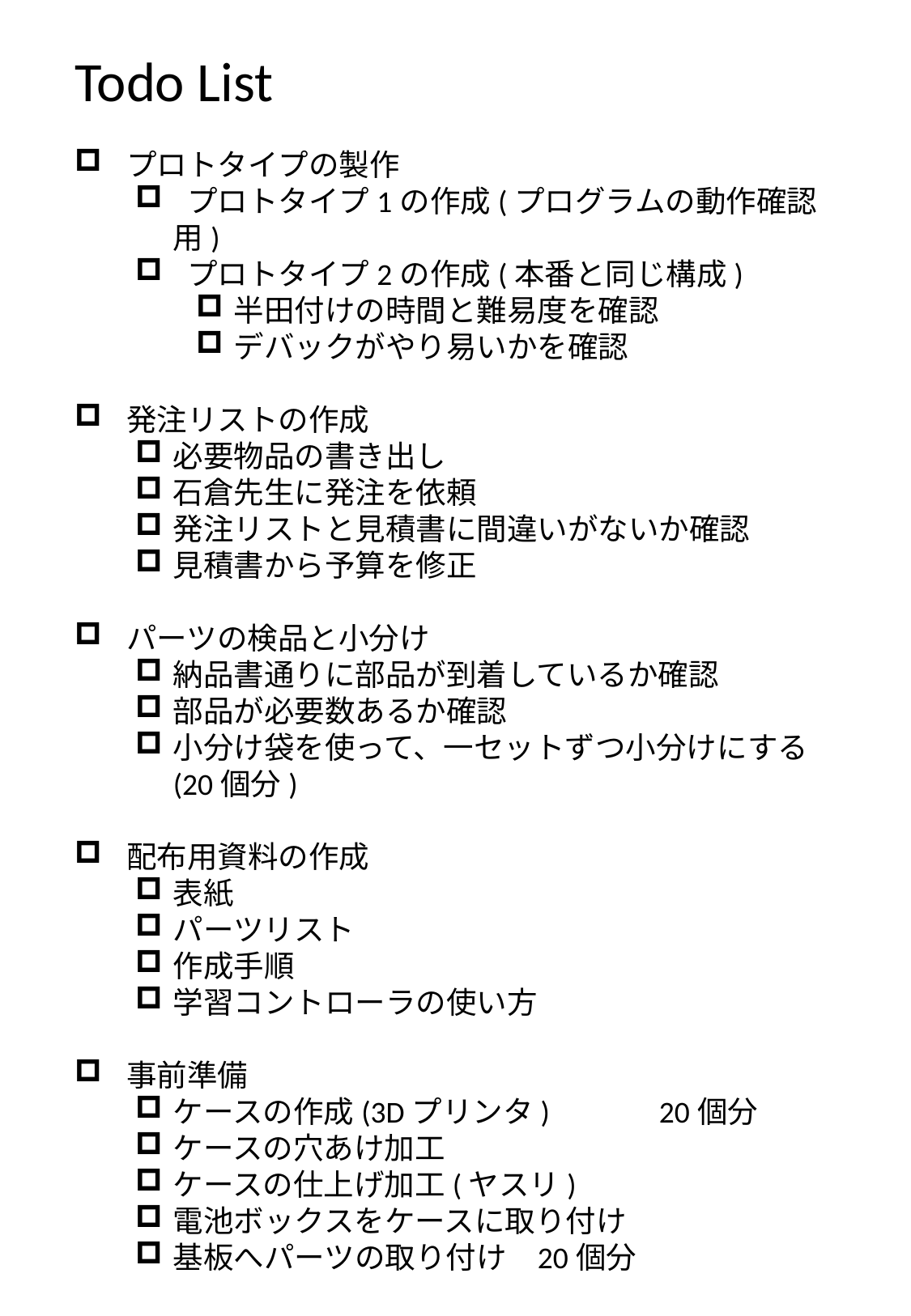

# Todo List
 プロトタイプの製作
 プロトタイプ1の作成(プログラムの動作確認用)
 プロトタイプ2の作成(本番と同じ構成)
半田付けの時間と難易度を確認
デバックがやり易いかを確認

 発注リストの作成
必要物品の書き出し
石倉先生に発注を依頼
発注リストと見積書に間違いがないか確認
見積書から予算を修正

 パーツの検品と小分け
納品書通りに部品が到着しているか確認
部品が必要数あるか確認
小分け袋を使って、一セットずつ小分けにする(20個分)

 配布用資料の作成
表紙
パーツリスト
作成手順
学習コントローラの使い方

 事前準備
ケースの作成(3Dプリンタ)　	20個分
ケースの穴あけ加工
ケースの仕上げ加工(ヤスリ)
電池ボックスをケースに取り付け
基板へパーツの取り付け	20個分